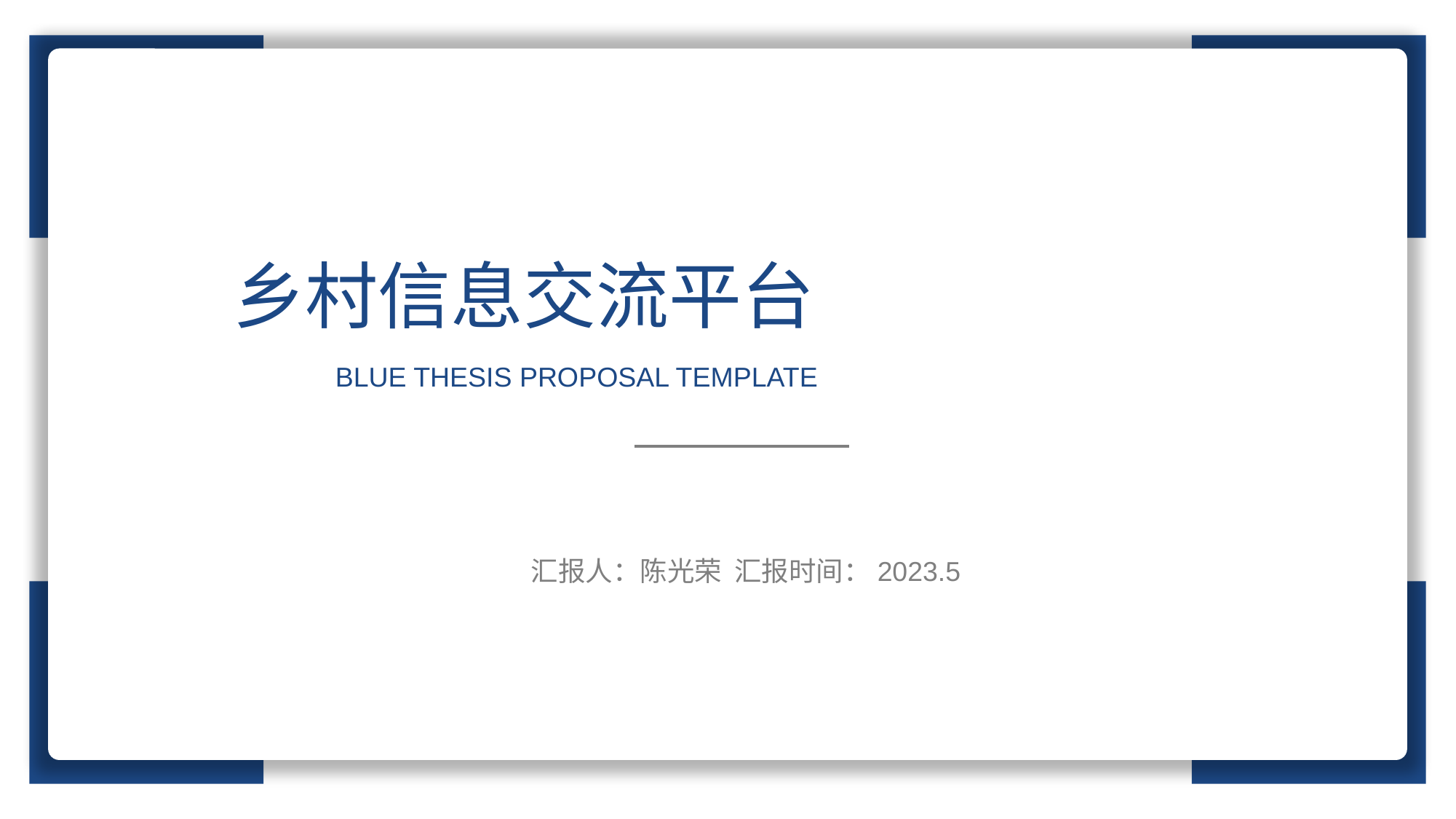

乡村信息交流平台
BLUE THESIS PROPOSAL TEMPLATE
汇报人：陈光荣  汇报时间：2023.5